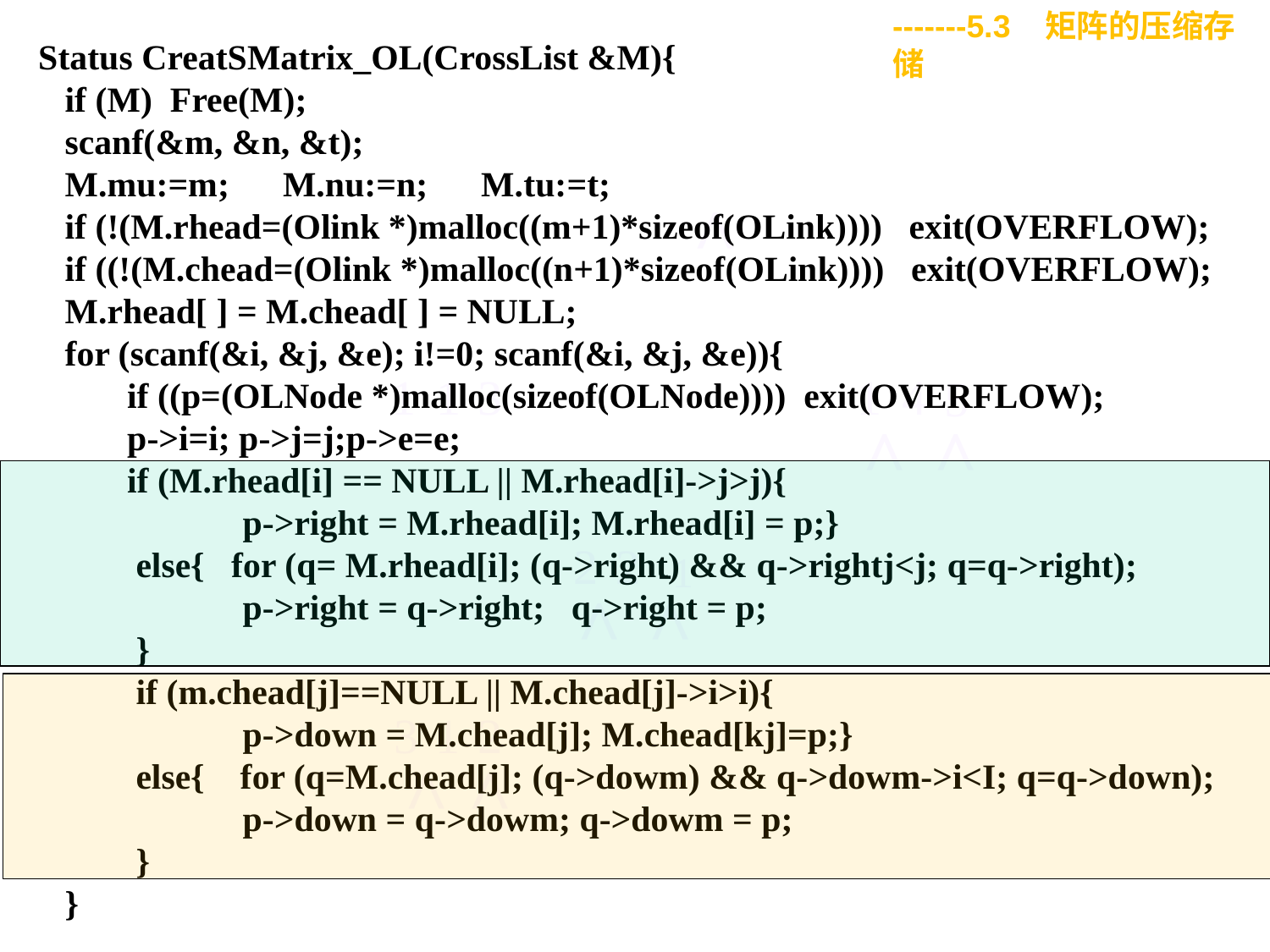

-------5.3   矩阵的压缩存储
Status CreatSMatrix_OL(CrossList &M){
   if (M)  Free(M);
   scanf(&m, &n, &t);
   M.mu:=m;      M.nu:=n;      M.tu:=t;
   if (!(M.rhead=(Olink *)malloc((m+1)*sizeof(OLink))))   exit(OVERFLOW);
   if ((!(M.chead=(Olink *)malloc((n+1)*sizeof(OLink))))   exit(OVERFLOW);
   M.rhead[ ] = M.chead[ ] = NULL;
   for (scanf(&i, &j, &e); i!=0; scanf(&i, &j, &e)){
          if ((p=(OLNode *)malloc(sizeof(OLNode))))  exit(OVERFLOW);
          p->i=i; p->j=j;p->e=e;
          if (M.rhead[i] == NULL || M.rhead[i]->j>j){
                       p->right = M.rhead[i]; M.rhead[i] = p;}
           else{   for (q= M.rhead[i]; (q->right) && q->rightj<j; q=q->right);
                       p->right = q->right;   q->right = p;
           }
           if (m.chead[j]==NULL || M.chead[j]->i>i){
                       p->down = M.chead[j]; M.chead[kj]=p;}
           else{    for (q=M.chead[j]; (q->dowm) && q->dowm->i<I; q=q->down);
                       p->down = q->dowm; q->dowm = p;
           }
   }
^
1
1
3
1
4
5
^
^

2
2
-1
^
^

3
1
2
^
^